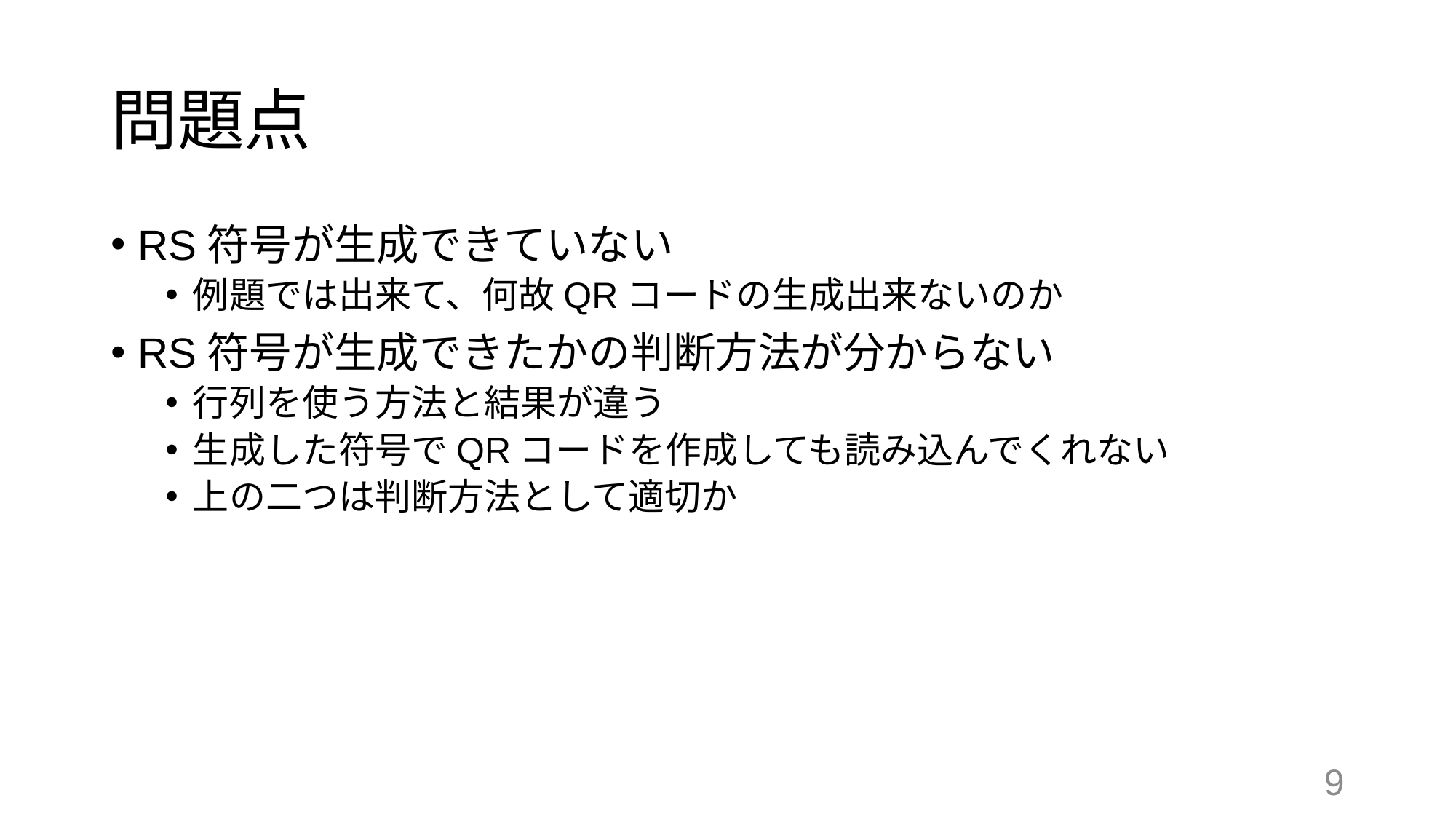

# 問題点
RS符号が生成できていない
例題では出来て、何故QRコードの生成出来ないのか
RS符号が生成できたかの判断方法が分からない
行列を使う方法と結果が違う
生成した符号でQRコードを作成しても読み込んでくれない
上の二つは判断方法として適切か

9